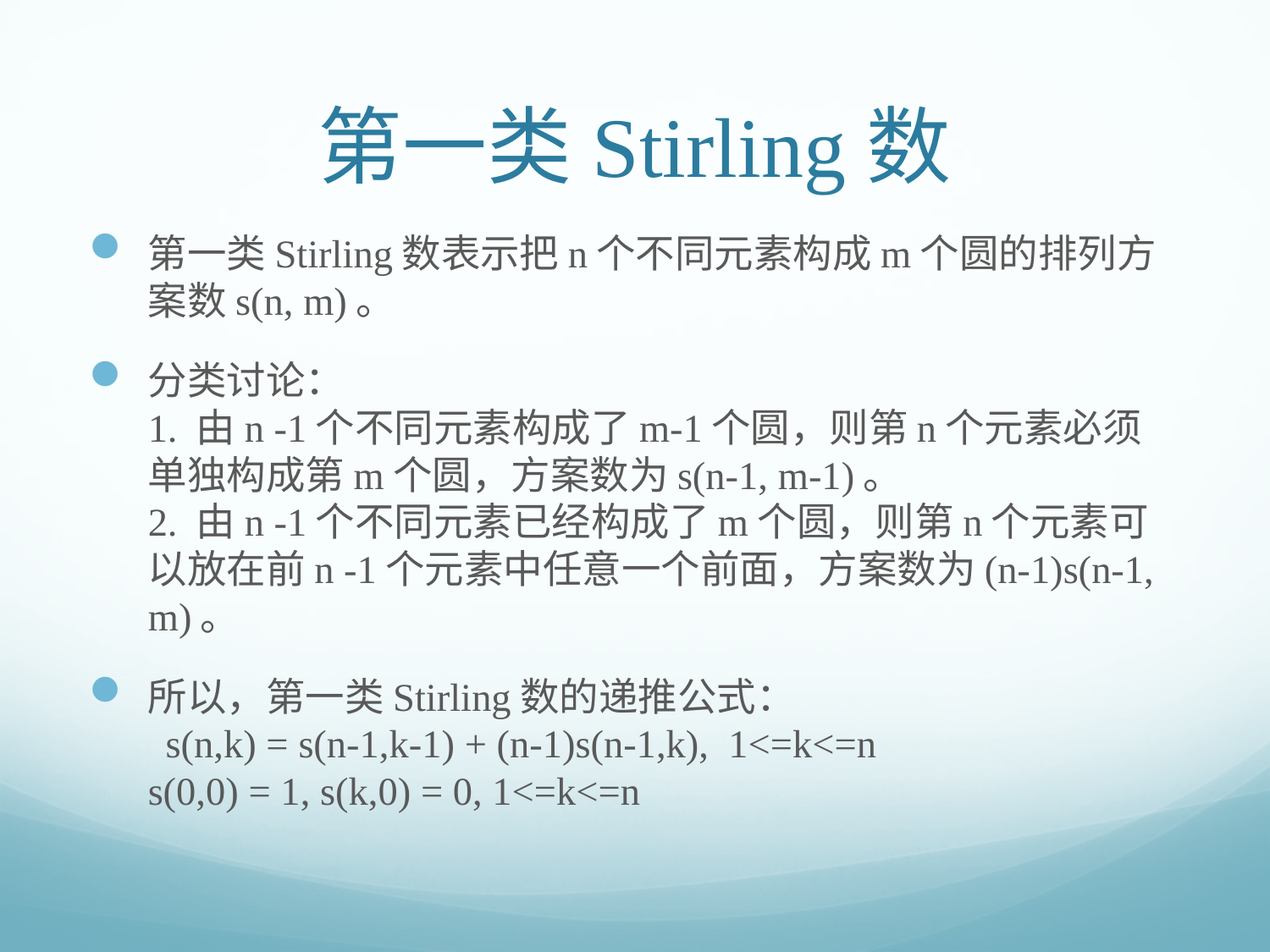

# 第一类Stirling数
第一类Stirling数表示把n个不同元素构成m个圆的排列方案数s(n, m)。
分类讨论：
1. 由n -1个不同元素构成了m-1个圆，则第n个元素必须单独构成第m个圆，方案数为s(n-1, m-1)。
2. 由n -1个不同元素已经构成了m个圆，则第n个元素可以放在前n -1个元素中任意一个前面，方案数为(n-1)s(n-1, m)。
所以，第一类Stirling数的递推公式：
 s(n,k) = s(n-1,k-1) + (n-1)s(n-1,k),  1<=k<=n
s(0,0) = 1, s(k,0) = 0, 1<=k<=n